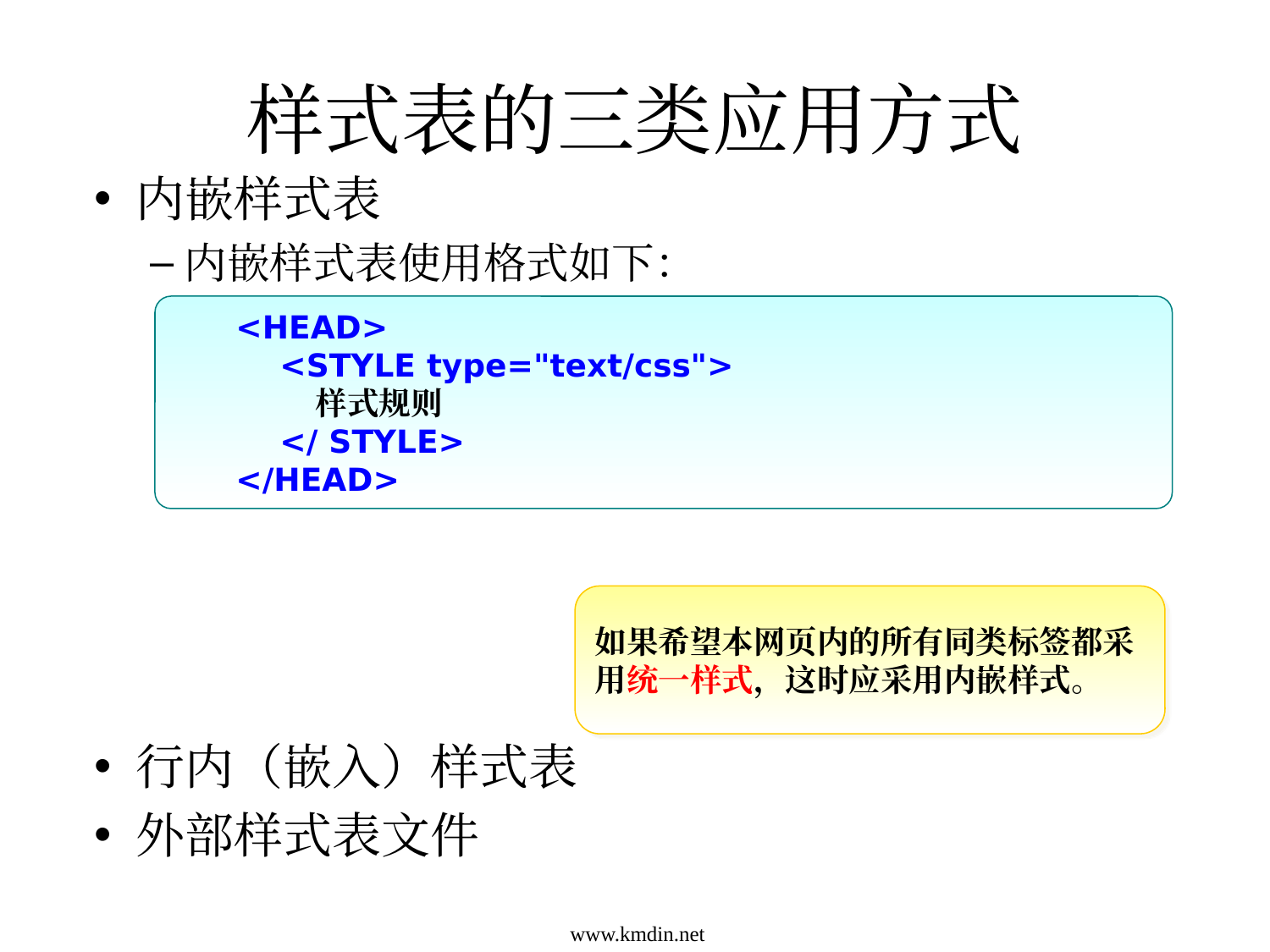

# 样式表的三类应用方式
内嵌样式表
内嵌样式表使用格式如下：

行内（嵌入）样式表
外部样式表文件
<HEAD>
    <STYLE type="text/css">
         样式规则
    </ STYLE>
</HEAD>
如果希望本网页内的所有同类标签都采用统一样式，这时应采用内嵌样式。